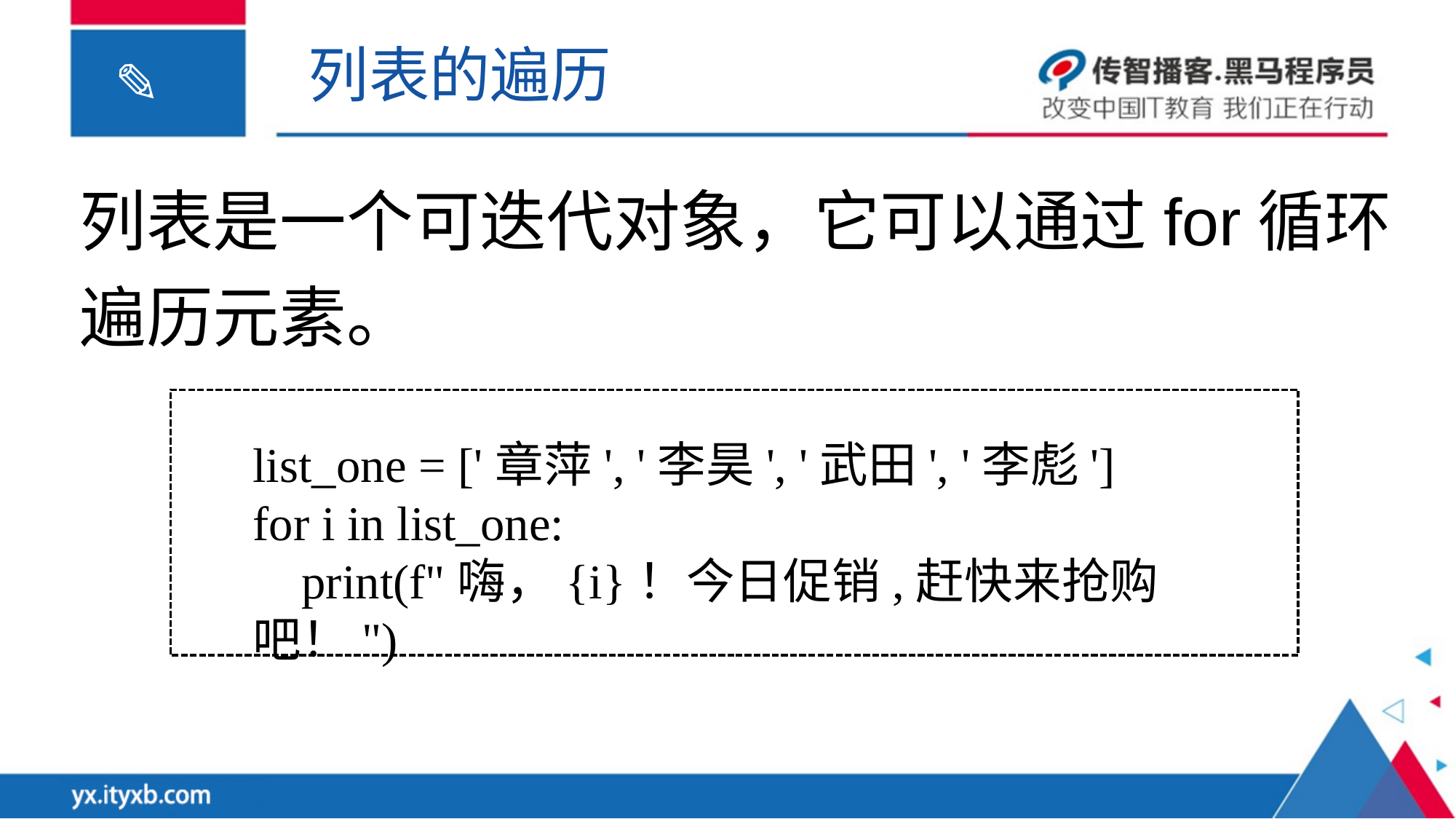

列表的遍历
列表是一个可迭代对象，它可以通过for循环遍历元素。

list_one = ['章萍', '李昊', '武田', '李彪']
for i in list_one:
    print(f"嗨，{i}！今日促销,赶快来抢购吧！")